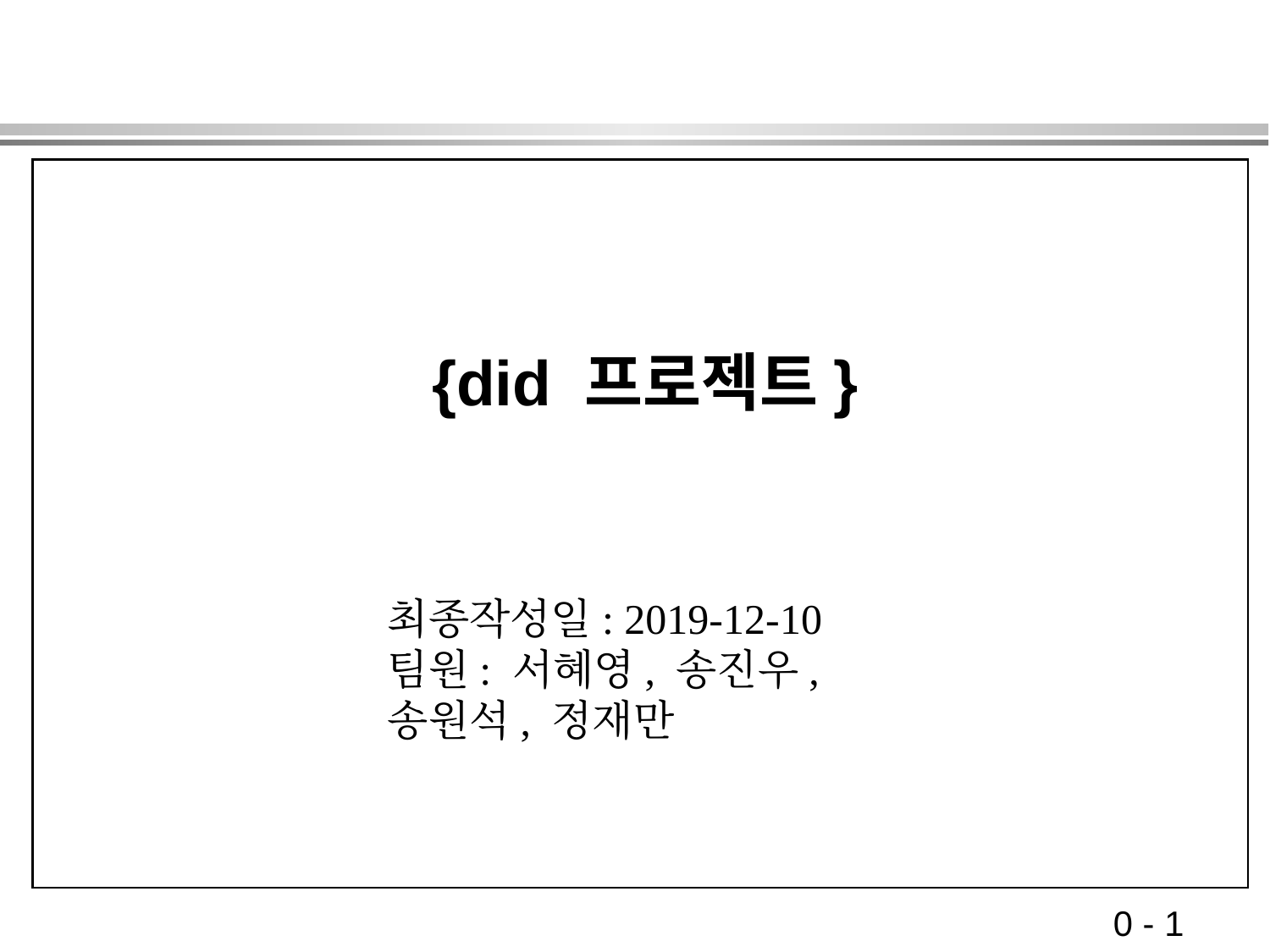

{did 프로젝트}
최종작성일: 2019-12-10
팀원: 서혜영, 송진우, 송원석, 정재만